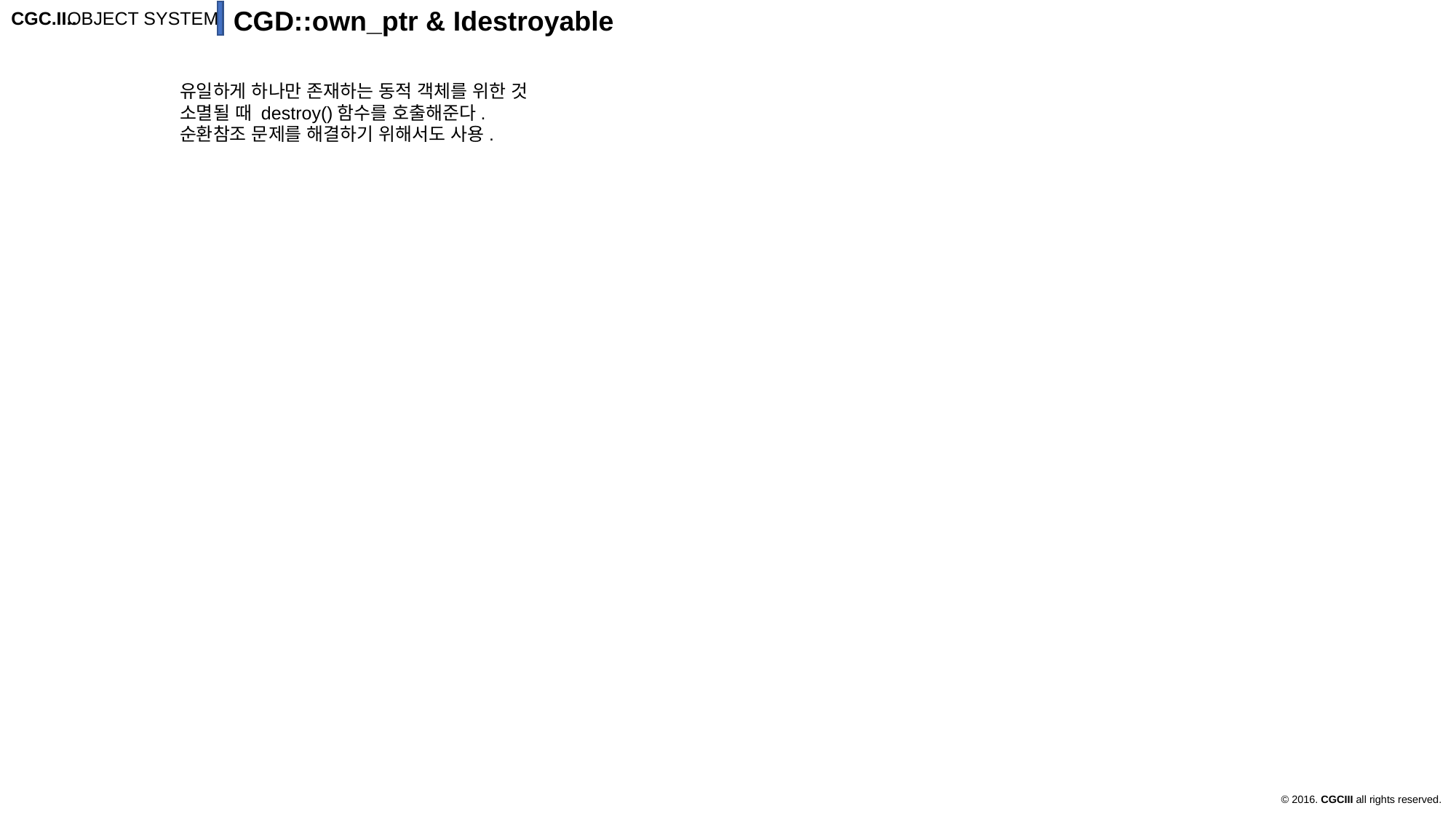

CGD::own_ptr & Idestroyable

CGC.II..
OBJECT SYSTEM
유일하게 하나만 존재하는 동적 객체를 위한 것
소멸될 때 destroy()함수를 호출해준다.
순환참조 문제를 해결하기 위해서도 사용.
© 2016. CGCIII all rights reserved.